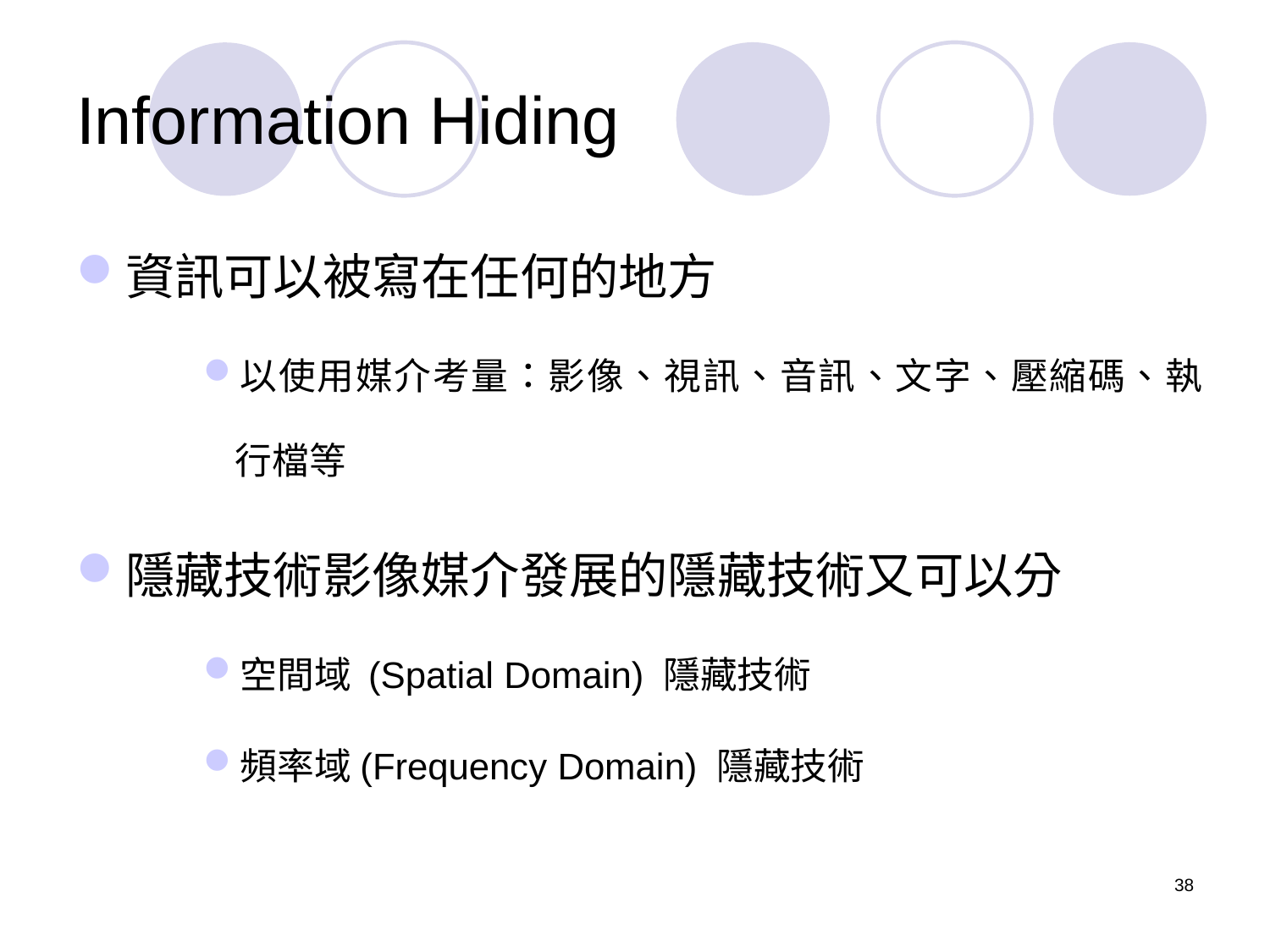

# Information Hiding
資訊可以被寫在任何的地方
以使用媒介考量：影像、視訊、音訊、文字、壓縮碼、執行檔等
隱藏技術影像媒介發展的隱藏技術又可以分
空間域 (Spatial Domain) 隱藏技術
頻率域(Frequency Domain) 隱藏技術

38